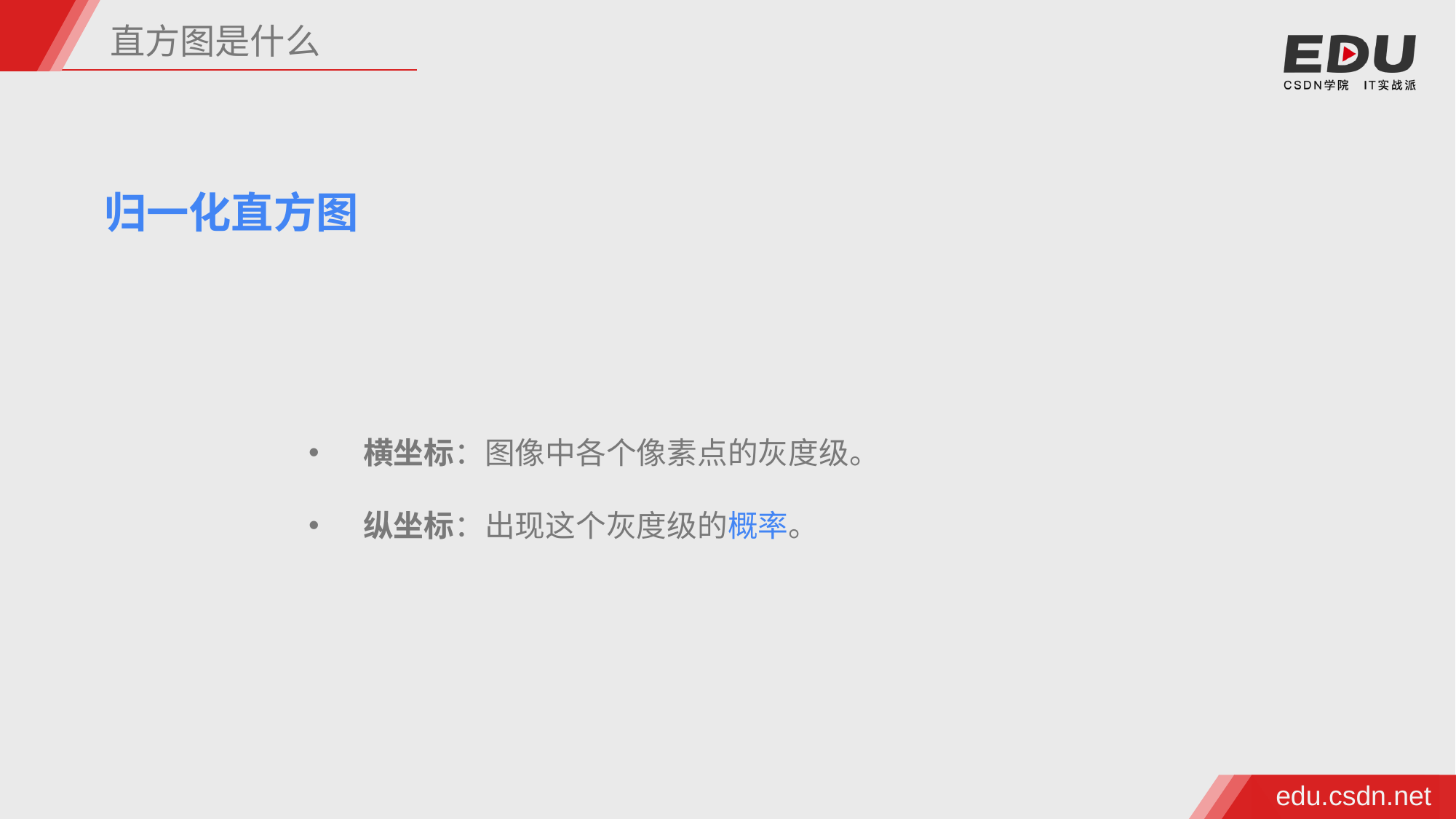

直方图是什么
归一化直方图
横坐标：图像中各个像素点的灰度级。
纵坐标：出现这个灰度级的概率。